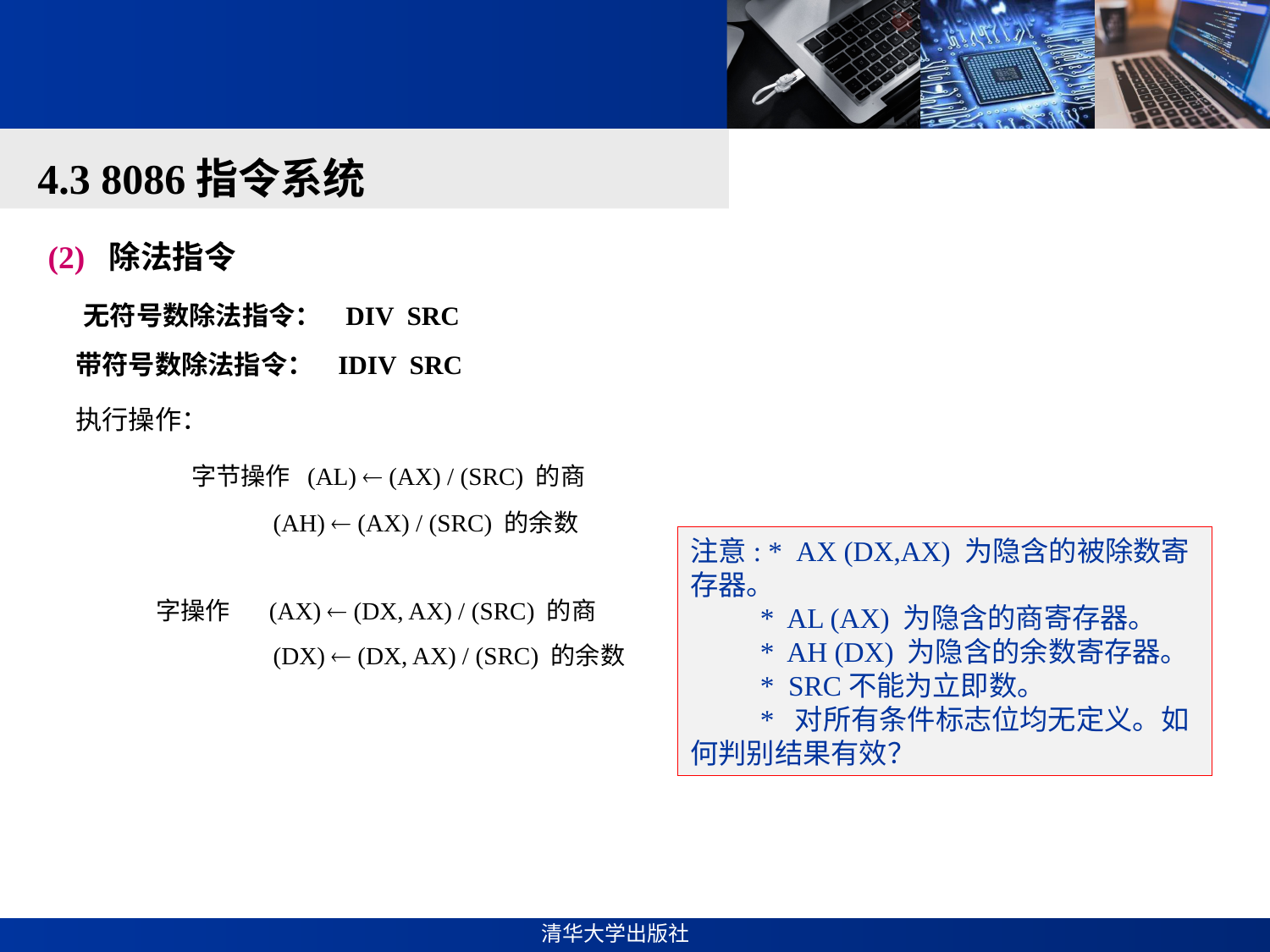

#
4.3 8086指令系统

 (2)  除法指令
     无符号数除法指令：   DIV  SRC
     带符号数除法指令：   IDIV  SRC
     执行操作：
                    字节操作  (AL) ← (AX) / (SRC) 的商
                                      (AH) ← (AX) / (SRC) 的余数

                    字操作      (AX) ← (DX, AX) / (SRC) 的商
                                      (DX) ← (DX, AX) / (SRC) 的余数

注意: *  AX (DX,AX) 为隐含的被除数寄存器。
          *  AL (AX) 为隐含的商寄存器。
          *  AH (DX) 为隐含的余数寄存器。
          *  SRC不能为立即数。
          *  对所有条件标志位均无定义。如何判别结果有效？